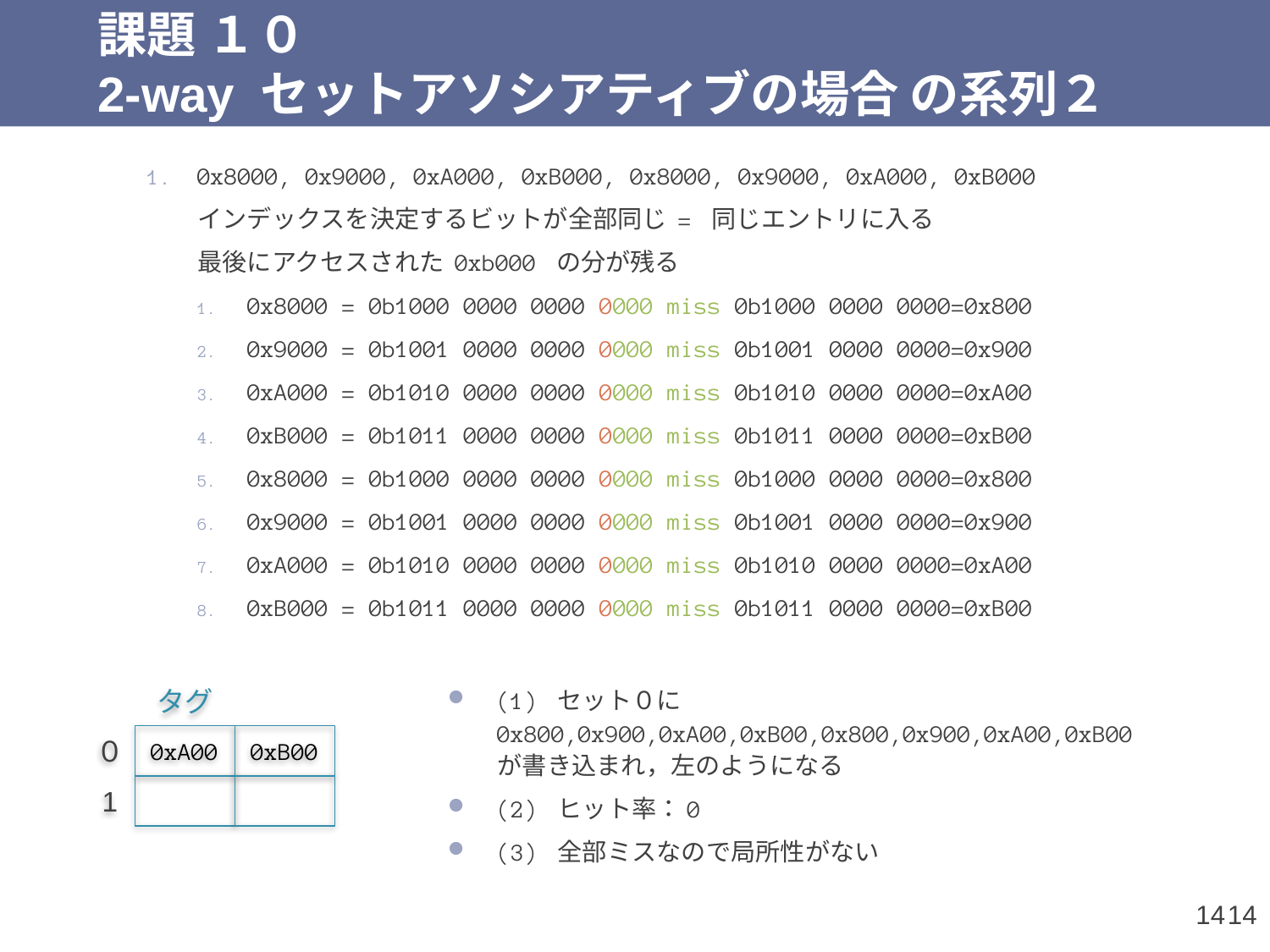

# 課題 １０ 2-way セットアソシアティブの場合 の系列２
0x8000, 0x9000, 0xA000, 0xB000, 0x8000, 0x9000, 0xA000, 0xB000
インデックスを決定するビットが全部同じ = 同じエントリに入る
最後にアクセスされた 0xb000 の分が残る
0x8000 = 0b1000 0000 0000 0000 miss 0b1000 0000 0000=0x800
0x9000 = 0b1001 0000 0000 0000 miss 0b1001 0000 0000=0x900
0xA000 = 0b1010 0000 0000 0000 miss 0b1010 0000 0000=0xA00
0xB000 = 0b1011 0000 0000 0000 miss 0b1011 0000 0000=0xB00
0x8000 = 0b1000 0000 0000 0000 miss 0b1000 0000 0000=0x800
0x9000 = 0b1001 0000 0000 0000 miss 0b1001 0000 0000=0x900
0xA000 = 0b1010 0000 0000 0000 miss 0b1010 0000 0000=0xA00
0xB000 = 0b1011 0000 0000 0000 miss 0b1011 0000 0000=0xB00

タグ
(1) セット０に 0x800,0x900,0xA00,0xB00,0x800,0x900,0xA00,0xB00 が書き込まれ，左のようになる
(2) ヒット率：0
(3) 全部ミスなので局所性がない

０
0xA00
0xB00
1

14